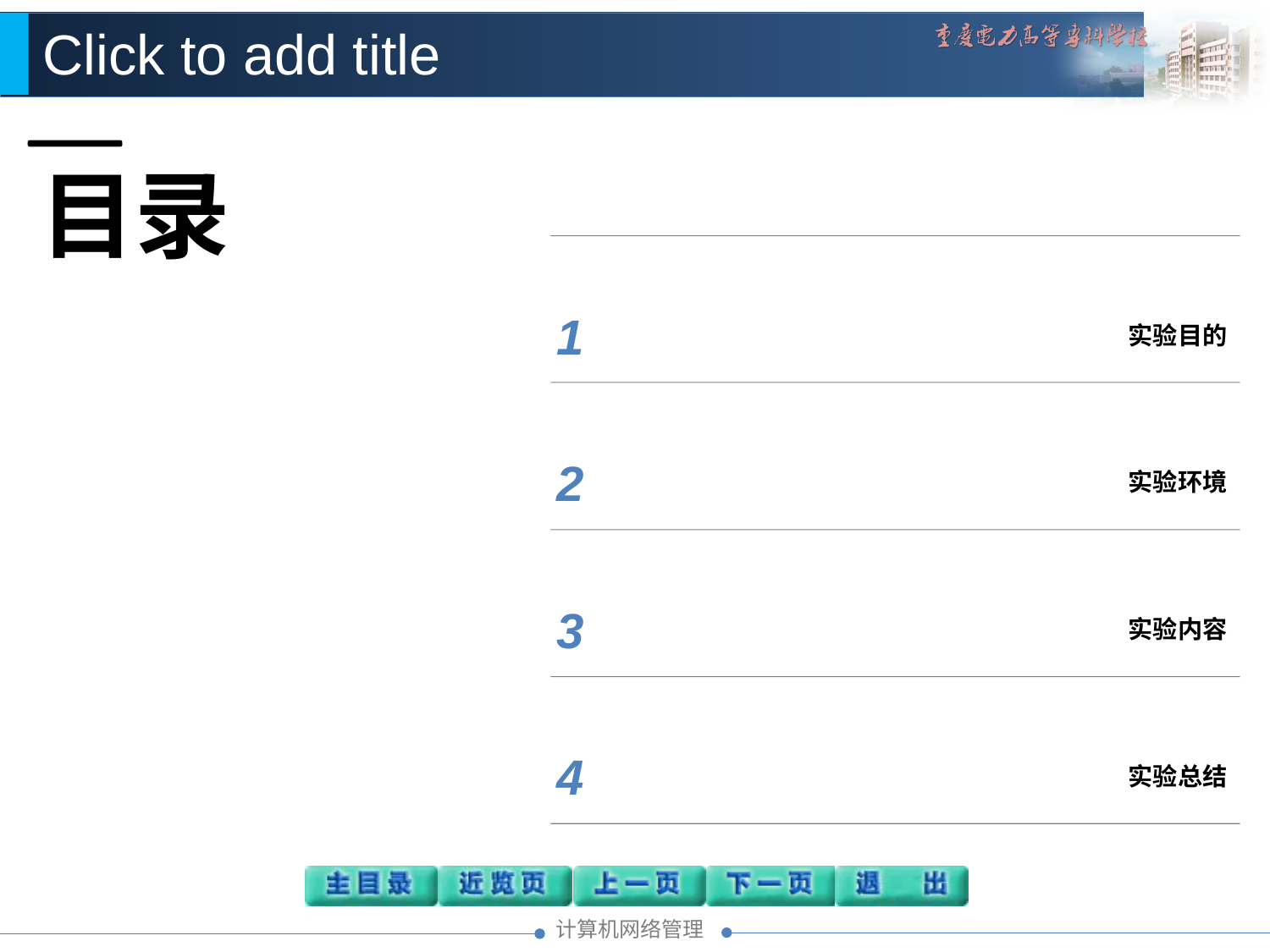

Click to add title
目录

1
实验目的
2
实验环境
3
实验内容
4
实验总结